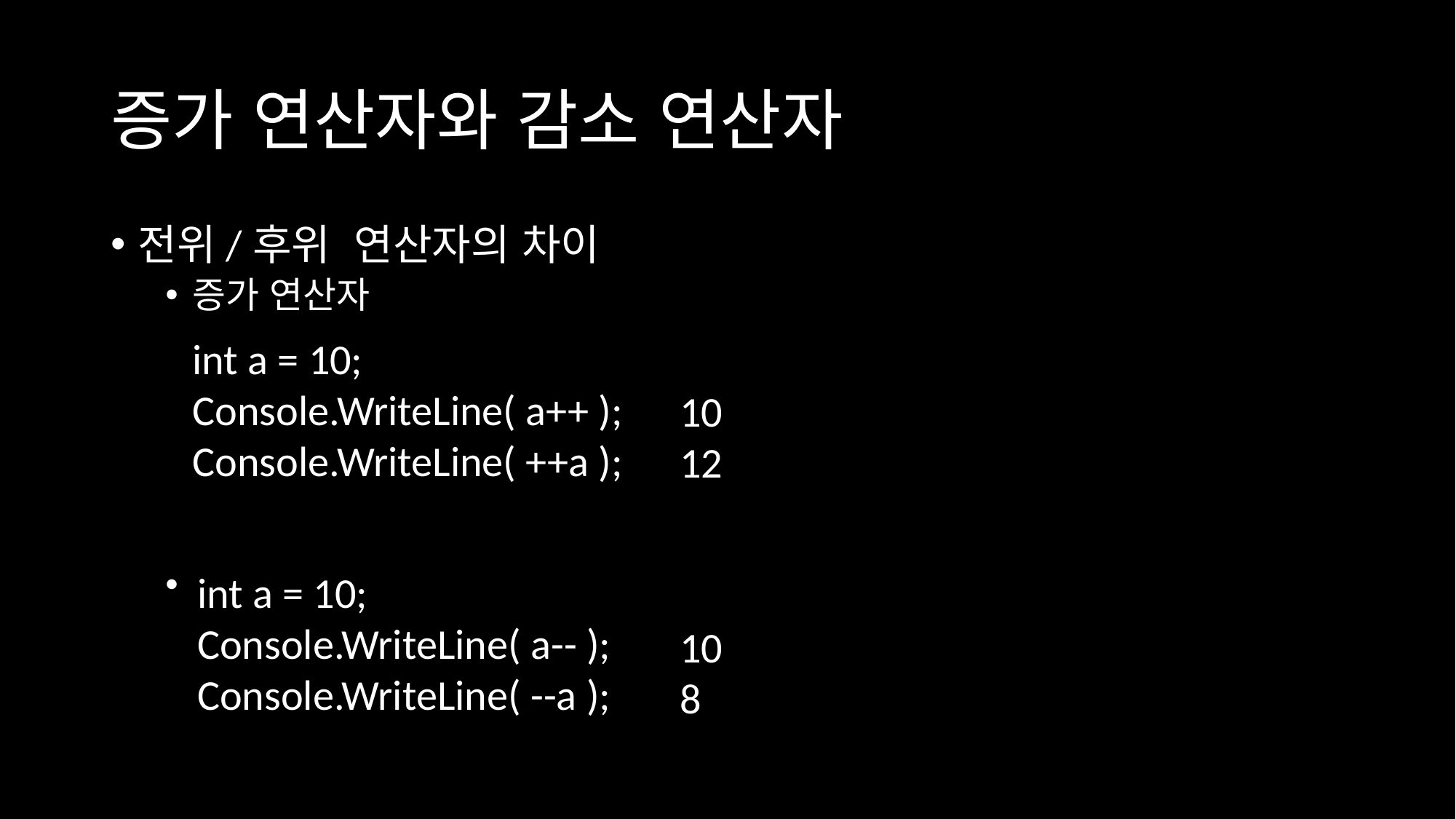

# 증가 연산자와 감소 연산자
전위/후위  연산자의 차이
증가 연산자

감소 연산자

int a = 10;
Console.WriteLine( a++ );
Console.WriteLine( ++a );

10
12
int a = 10;
Console.WriteLine( a-- );
Console.WriteLine( --a );

10
8